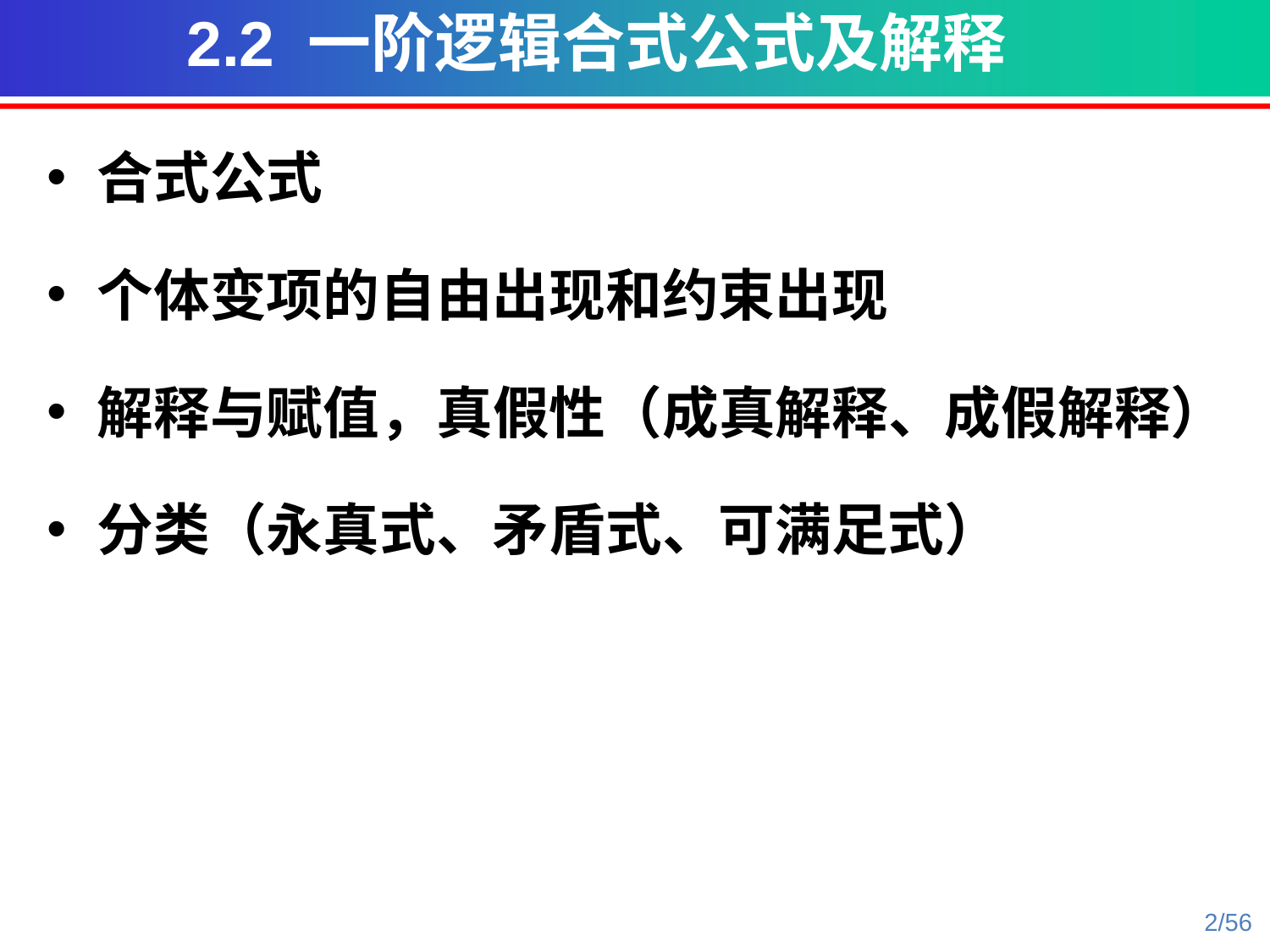

2.2 一阶逻辑合式公式及解释
合式公式
个体变项的自由出现和约束出现
解释与赋值，真假性（成真解释、成假解释）
分类（永真式、矛盾式、可满足式）
2/56